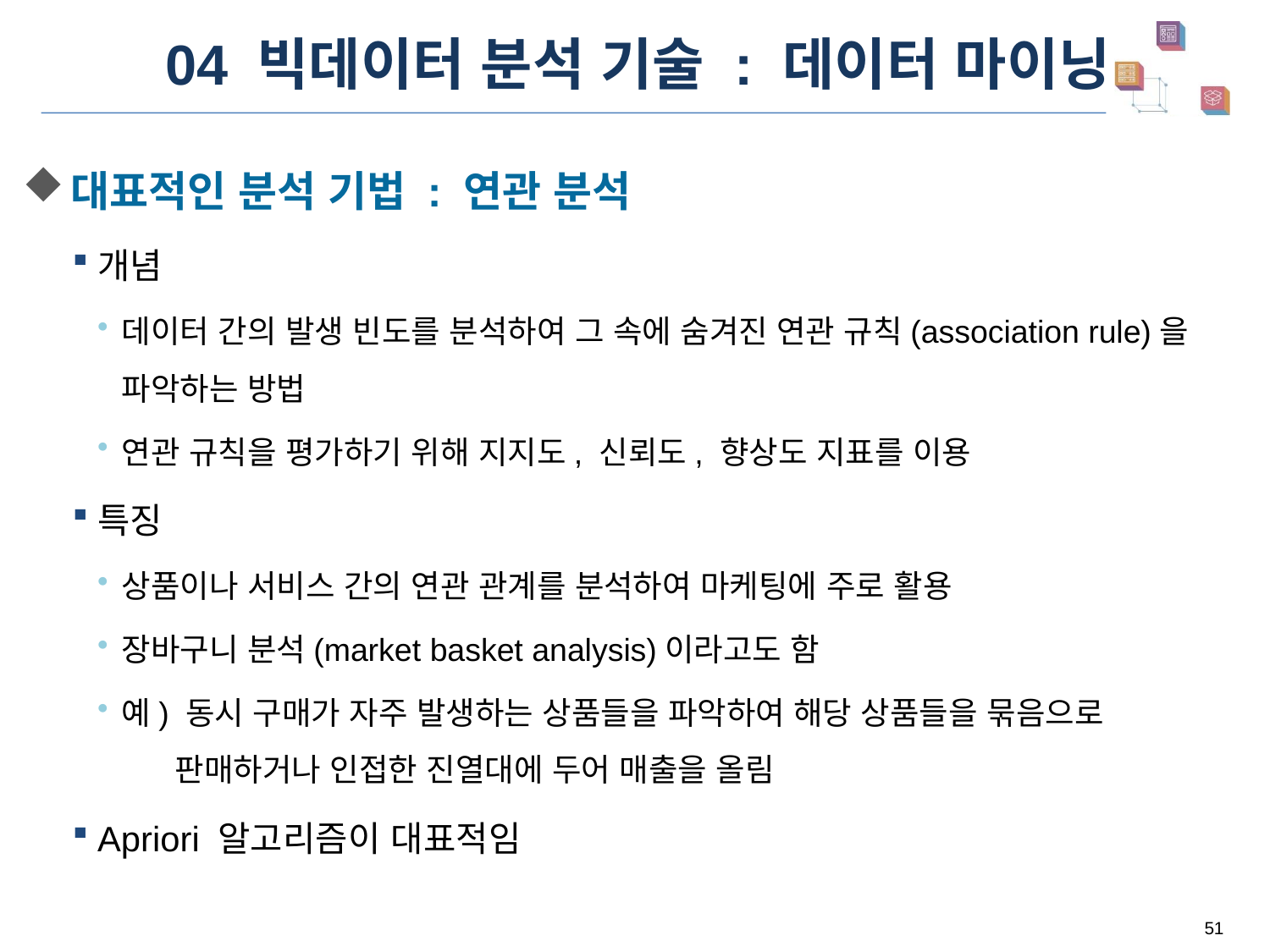

# 04 빅데이터 분석 기술 : 데이터 마이닝
대표적인 분석 기법 : 연관 분석
개념
데이터 간의 발생 빈도를 분석하여 그 속에 숨겨진 연관 규칙(association rule)을 파악하는 방법
연관 규칙을 평가하기 위해 지지도, 신뢰도, 향상도 지표를 이용
특징
상품이나 서비스 간의 연관 관계를 분석하여 마케팅에 주로 활용
장바구니 분석(market basket analysis)이라고도 함
예) 동시 구매가 자주 발생하는 상품들을 파악하여 해당 상품들을 묶음으로
      판매하거나 인접한 진열대에 두어 매출을 올림
Apriori 알고리즘이 대표적임